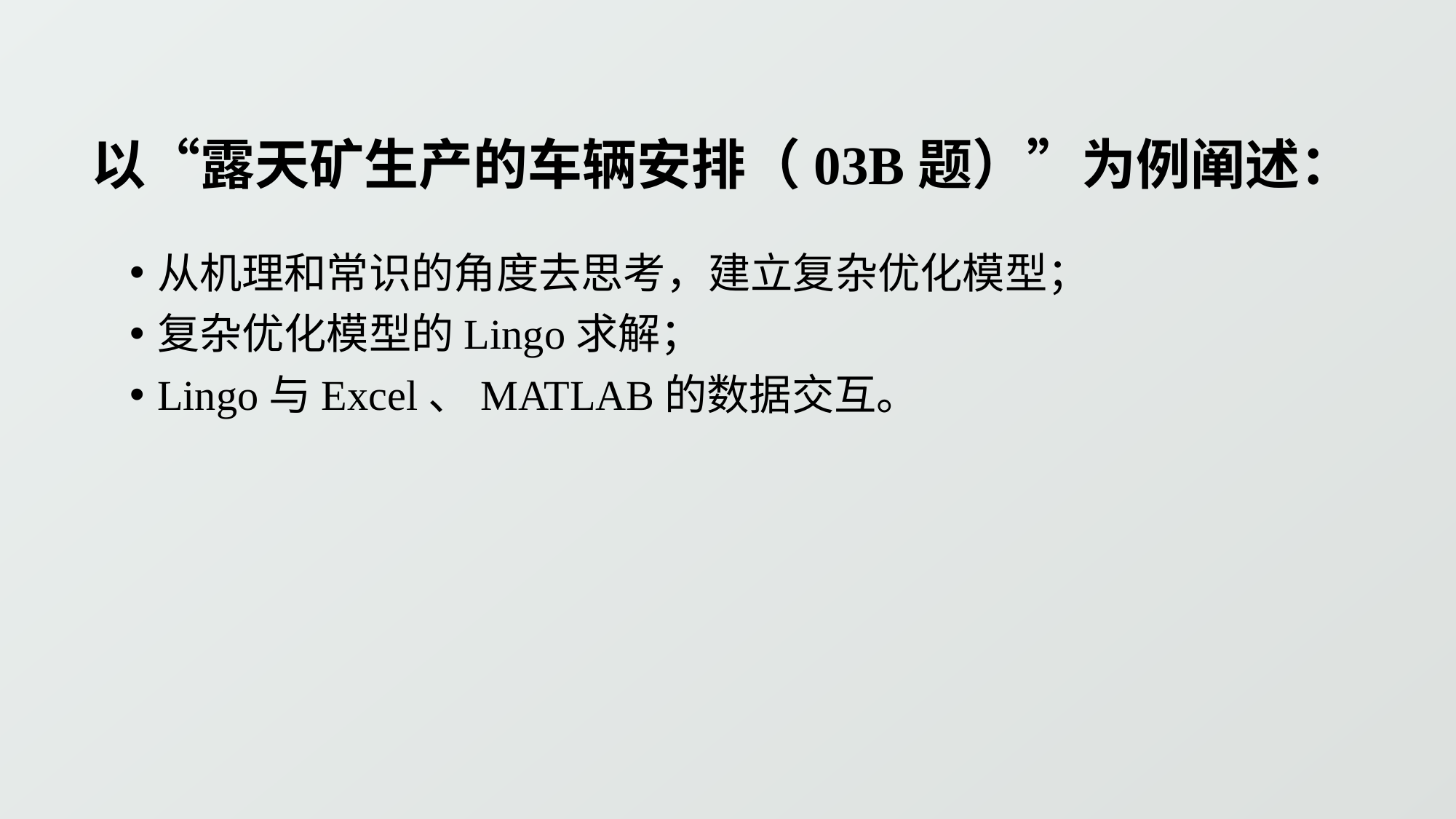

# 以“露天矿生产的车辆安排（03B题）”为例阐述：
从机理和常识的角度去思考，建立复杂优化模型；
复杂优化模型的Lingo求解；
Lingo与Excel、MATLAB的数据交互。